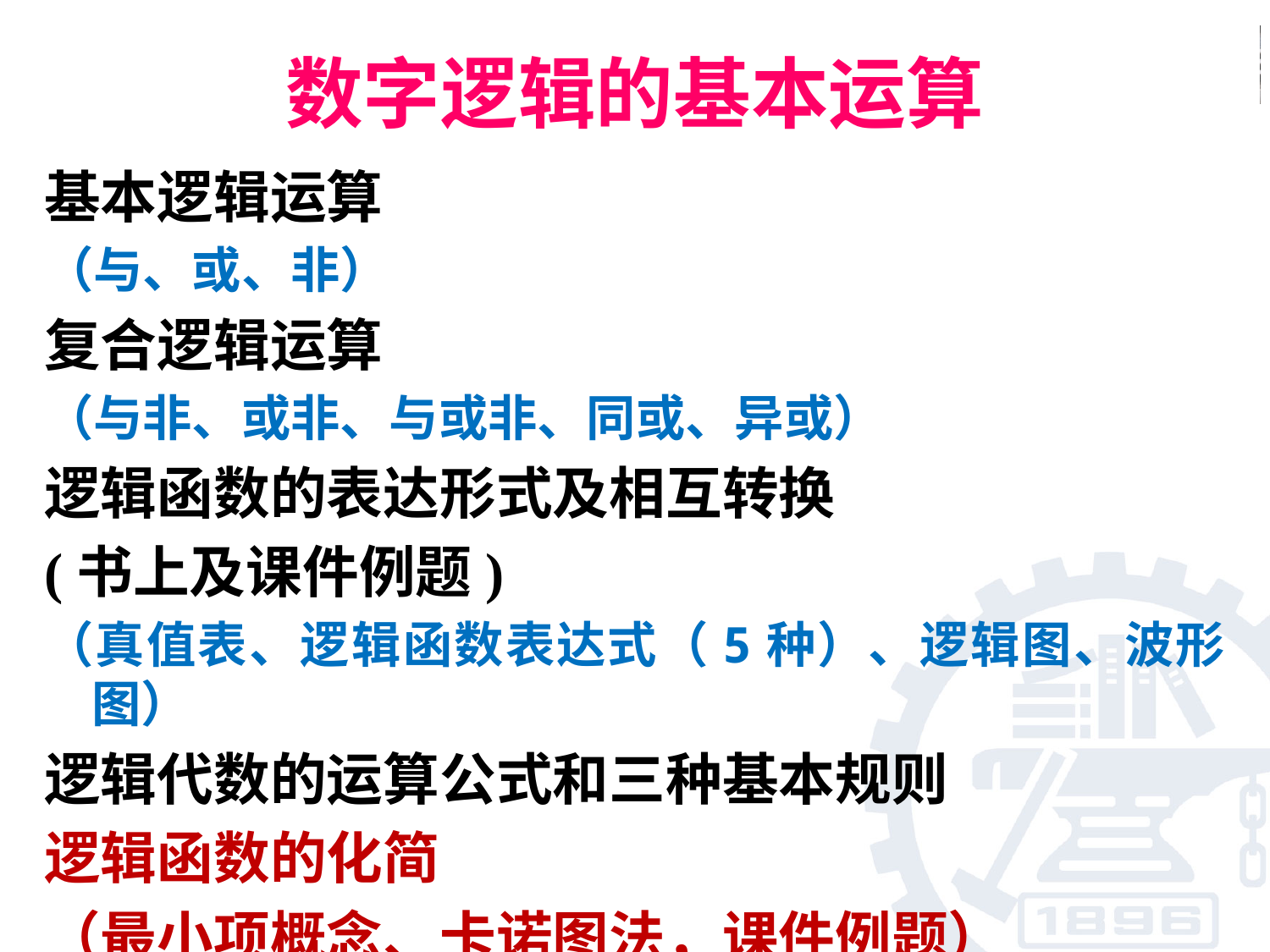

# 数字逻辑的基本运算
基本逻辑运算
（与、或、非）
复合逻辑运算
（与非、或非、与或非、同或、异或）
逻辑函数的表达形式及相互转换
(书上及课件例题)
（真值表、逻辑函数表达式（5种）、逻辑图、波形图）
逻辑代数的运算公式和三种基本规则
逻辑函数的化简
（最小项概念、卡诺图法，课件例题）